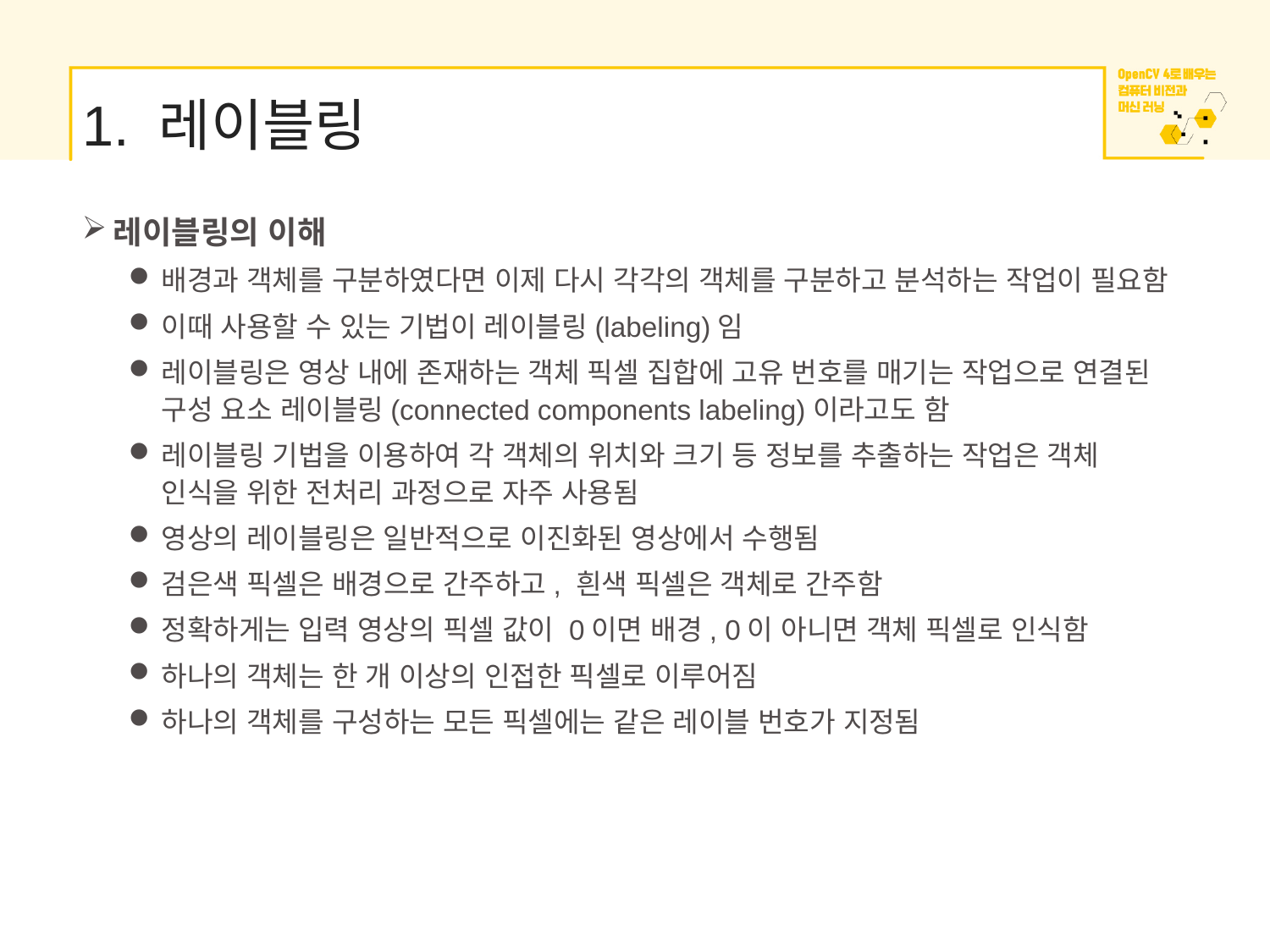

# 1. 레이블링
레이블링의 이해
배경과 객체를 구분하였다면 이제 다시 각각의 객체를 구분하고 분석하는 작업이 필요함
이때 사용할 수 있는 기법이 레이블링(labeling)임
레이블링은 영상 내에 존재하는 객체 픽셀 집합에 고유 번호를 매기는 작업으로 연결된 구성 요소 레이블링(connected components labeling)이라고도 함
레이블링 기법을 이용하여 각 객체의 위치와 크기 등 정보를 추출하는 작업은 객체 인식을 위한 전처리 과정으로 자주 사용됨
영상의 레이블링은 일반적으로 이진화된 영상에서 수행됨
검은색 픽셀은 배경으로 간주하고, 흰색 픽셀은 객체로 간주함
정확하게는 입력 영상의 픽셀 값이 0이면 배경, 0이 아니면 객체 픽셀로 인식함
하나의 객체는 한 개 이상의 인접한 픽셀로 이루어짐
하나의 객체를 구성하는 모든 픽셀에는 같은 레이블 번호가 지정됨